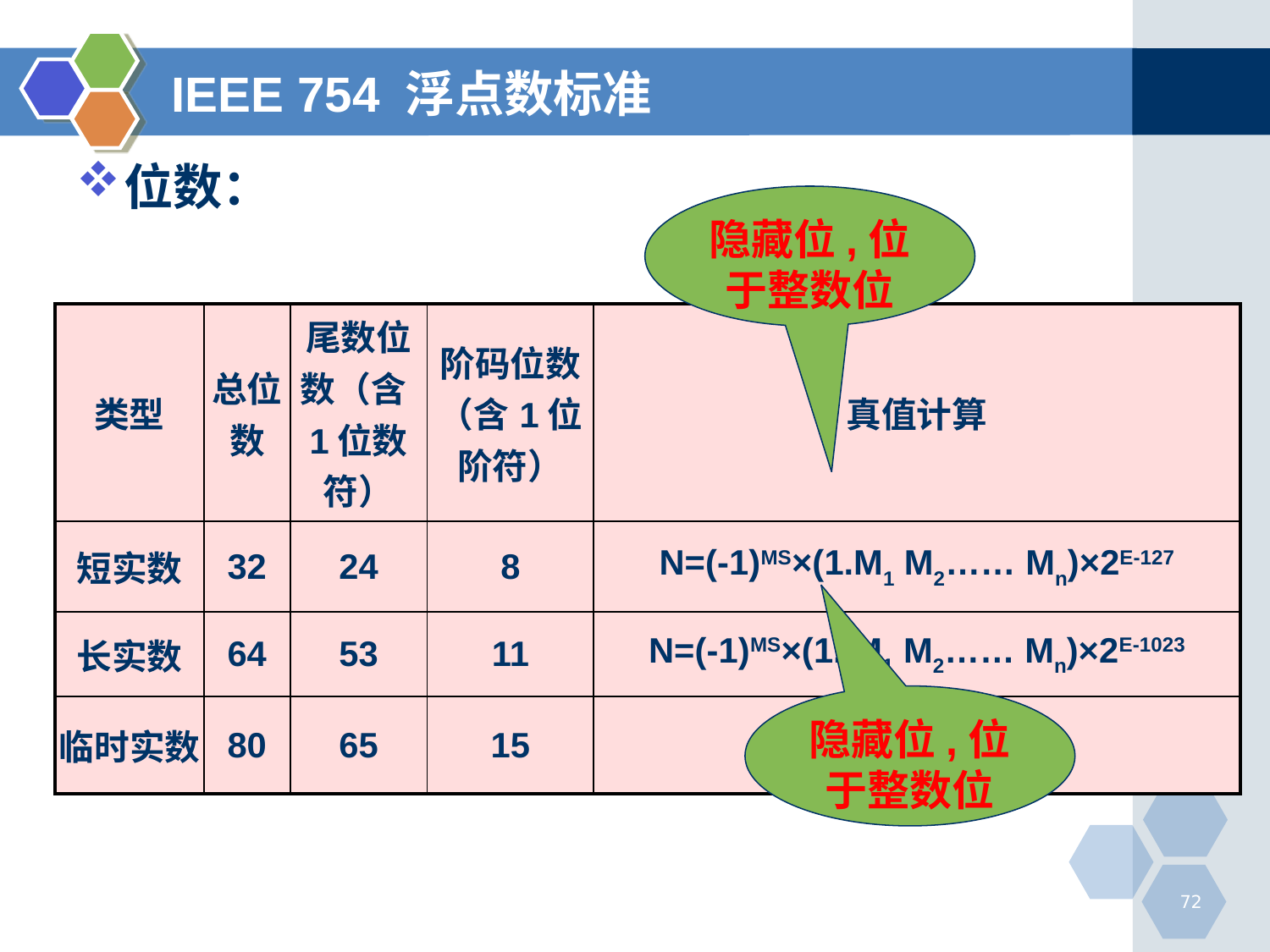

# IEEE 754 浮点数标准
位数：
隐藏位,位于整数位
| 类型 | 总位数 | 尾数位数（含1位数符） | 阶码位数（含1位阶符） | 真值计算 |
| --- | --- | --- | --- | --- |
| 短实数 | 32 | 24 | 8 | N=(-1)MS×(1.M1 M2…… Mn)×2E-127 |
| 长实数 | 64 | 53 | 11 | N=(-1)MS×(1. M1 M2…… Mn)×2E-1023 |
| 临时实数 | 80 | 65 | 15 |  |
隐藏位,位于整数位
72